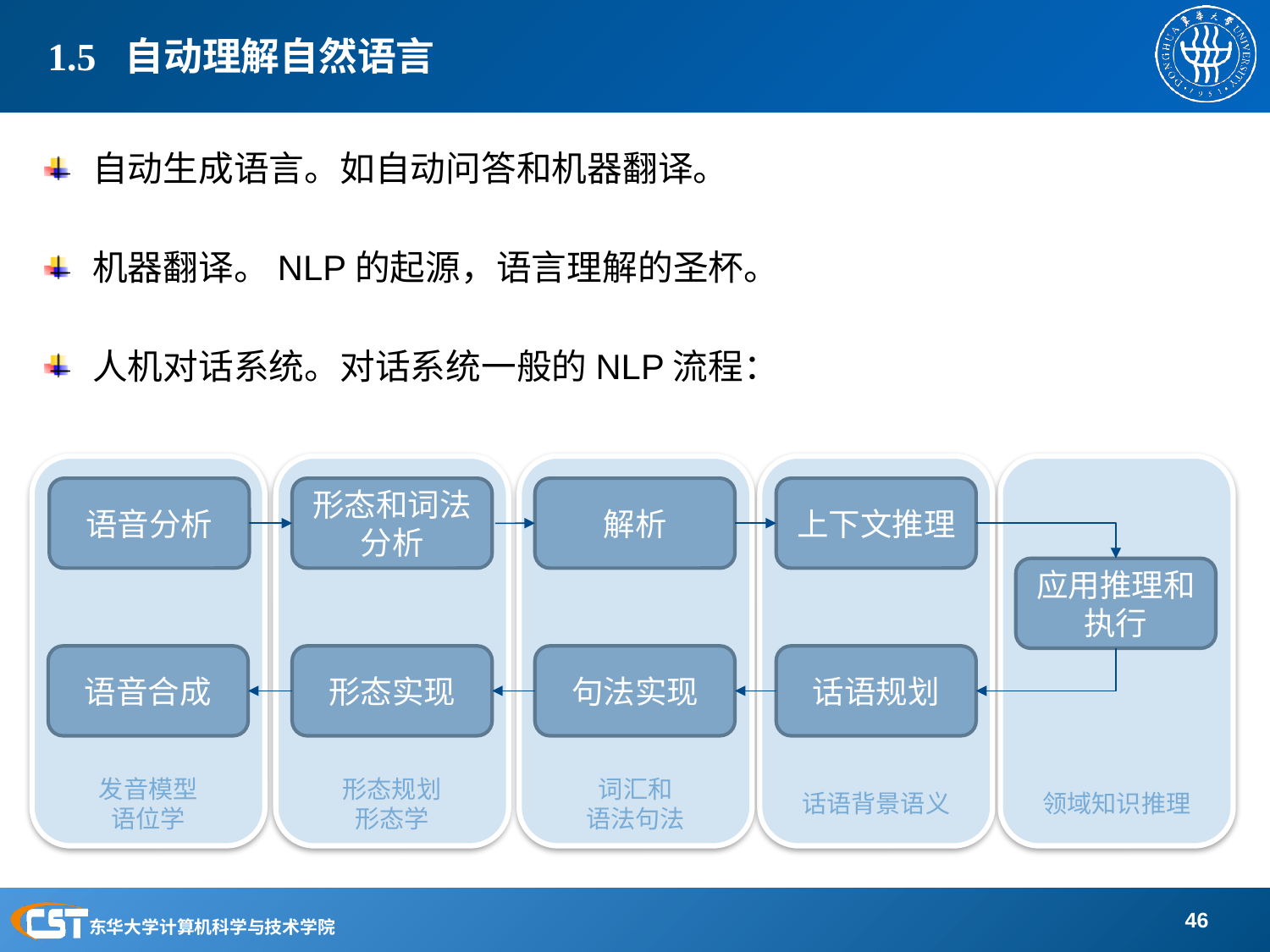

# 1.5  自动理解自然语言
自动生成语言。如自动问答和机器翻译。

机器翻译。NLP的起源，语言理解的圣杯。

人机对话系统。对话系统一般的NLP流程：

发音模型
语位学

形态规划
形态学

词汇和
语法句法

话语背景语义

领域知识推理
语音分析
形态和词法分析
解析
上下文推理
应用推理和执行
语音合成
形态实现
句法实现
话语规划